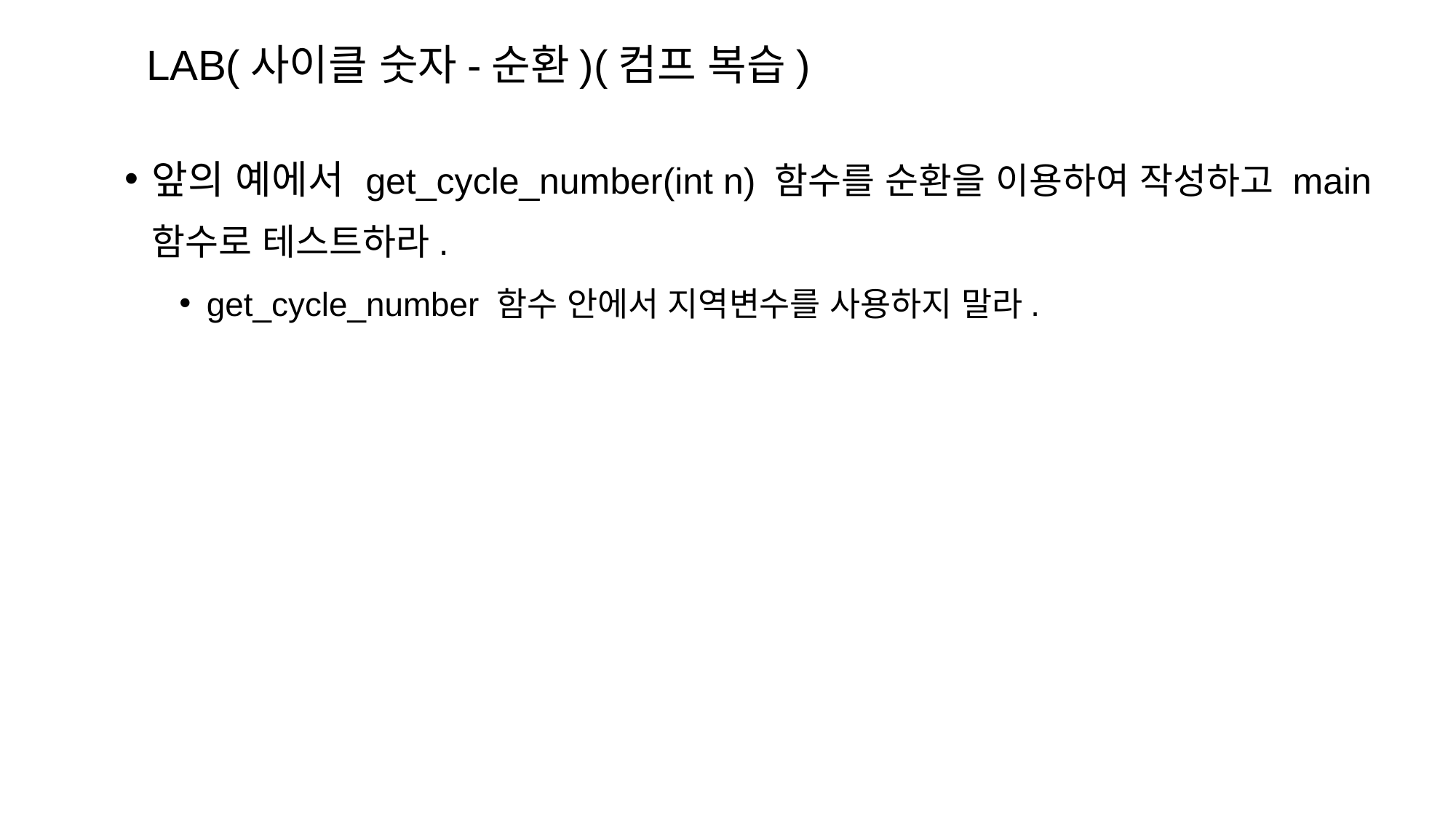

LAB(사이클 숫자-순환)(컴프 복습)

앞의 예에서 get_cycle_number(int n) 함수를 순환을 이용하여 작성하고 main함수로 테스트하라.
get_cycle_number 함수 안에서 지역변수를 사용하지 말라.